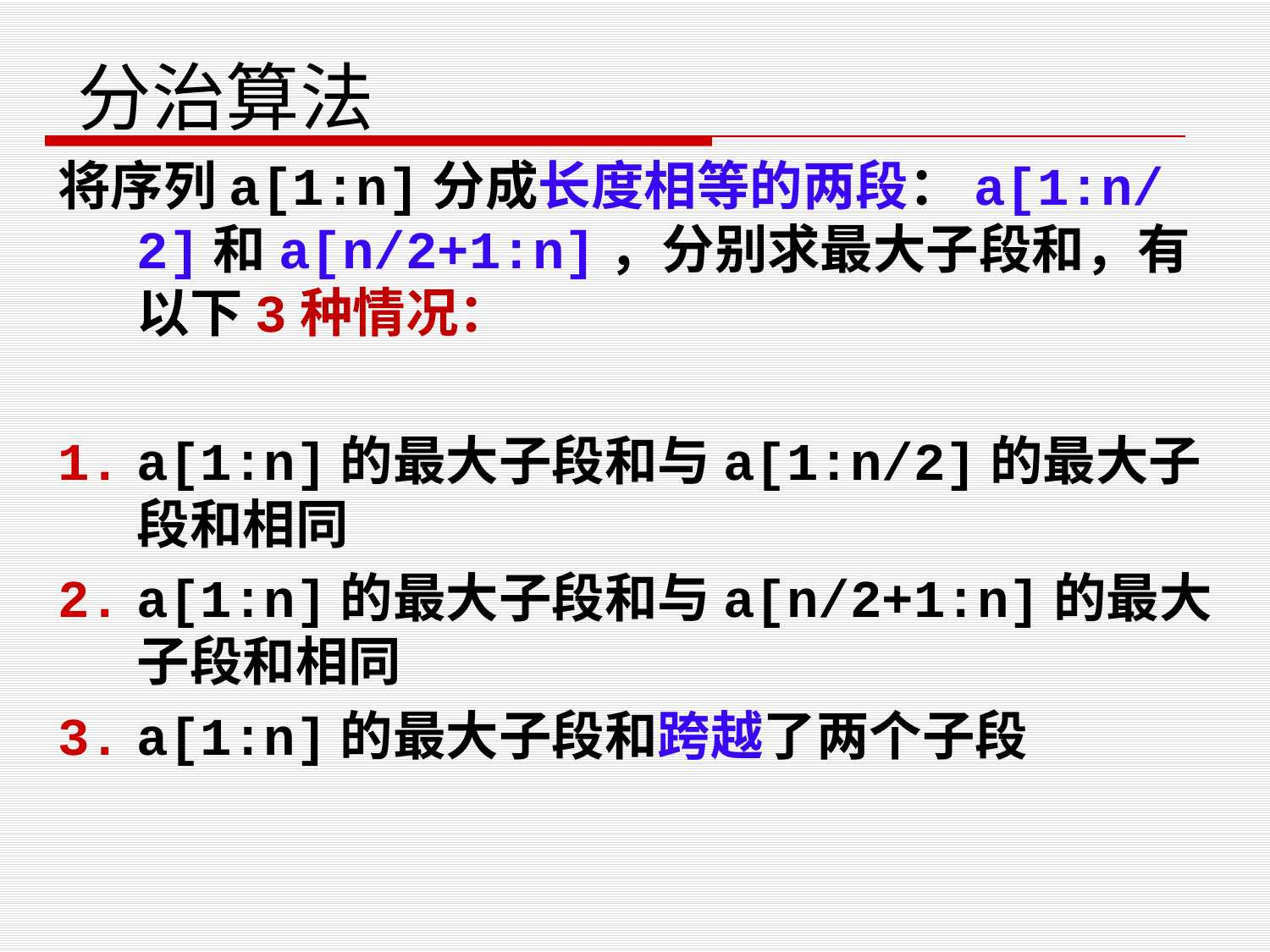

# 分治算法
将序列a[1:n]分成长度相等的两段：a[1:n/2]和a[n/2+1:n]，分别求最大子段和，有以下3种情况：

a[1:n]的最大子段和与a[1:n/2]的最大子段和相同
a[1:n]的最大子段和与a[n/2+1:n]的最大子段和相同
a[1:n]的最大子段和跨越了两个子段